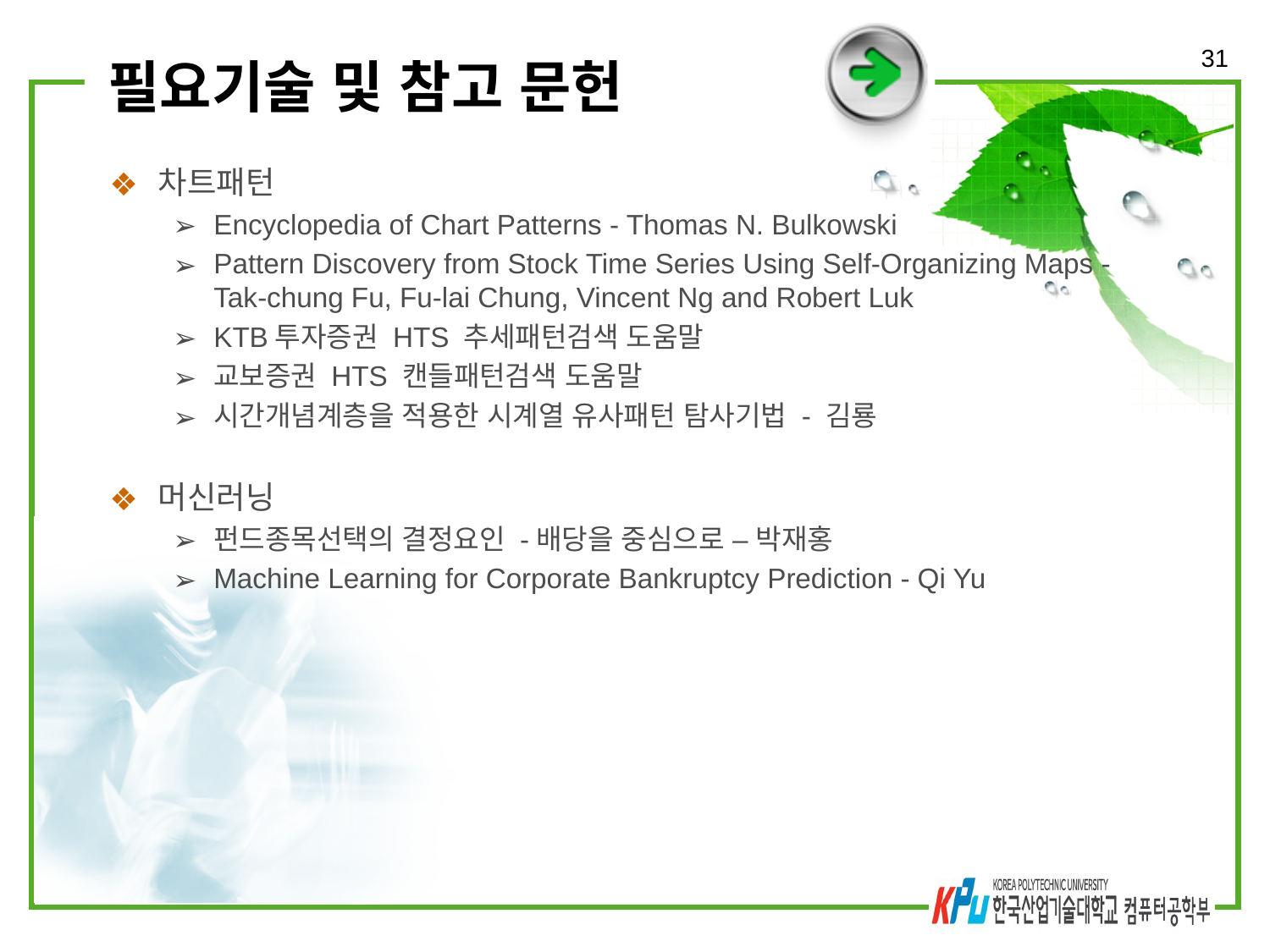

31
# 필요기술 및 참고 문헌
차트패턴
Encyclopedia of Chart Patterns - Thomas N. Bulkowski
Pattern Discovery from Stock Time Series Using Self-Organizing Maps -  Tak-chung Fu, Fu-lai Chung, Vincent Ng and Robert Luk
KTB투자증권 HTS 추세패턴검색 도움말
교보증권 HTS 캔들패턴검색 도움말
시간개념계층을 적용한 시계열 유사패턴 탐사기법 - 김룡

머신러닝
펀드종목선택의 결정요인 -배당을 중심으로 – 박재홍
Machine Learning for Corporate Bankruptcy Prediction - Qi Yu